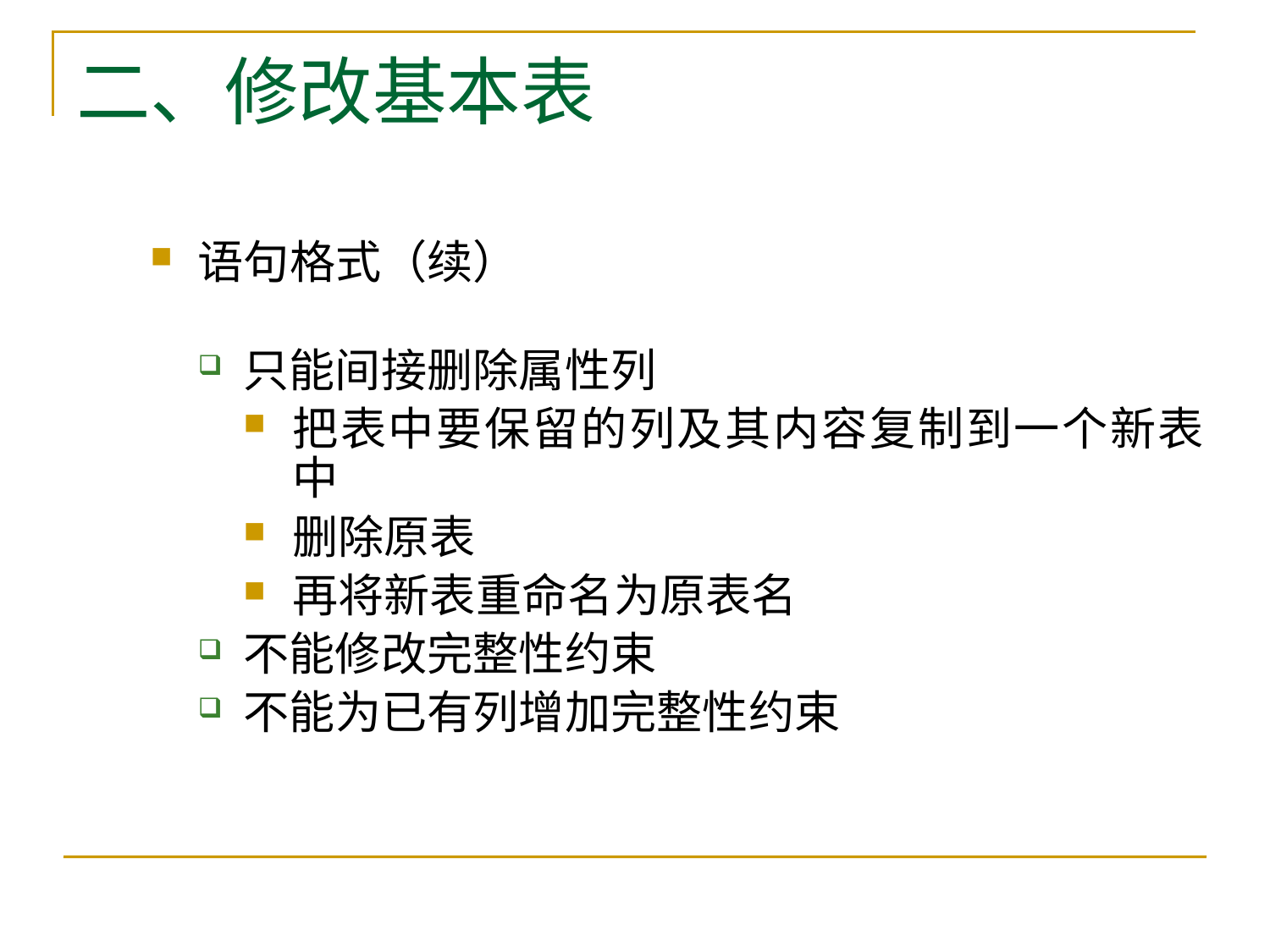

# 二、修改基本表
语句格式（续）

只能间接删除属性列
把表中要保留的列及其内容复制到一个新表中
删除原表
再将新表重命名为原表名
不能修改完整性约束
不能为已有列增加完整性约束